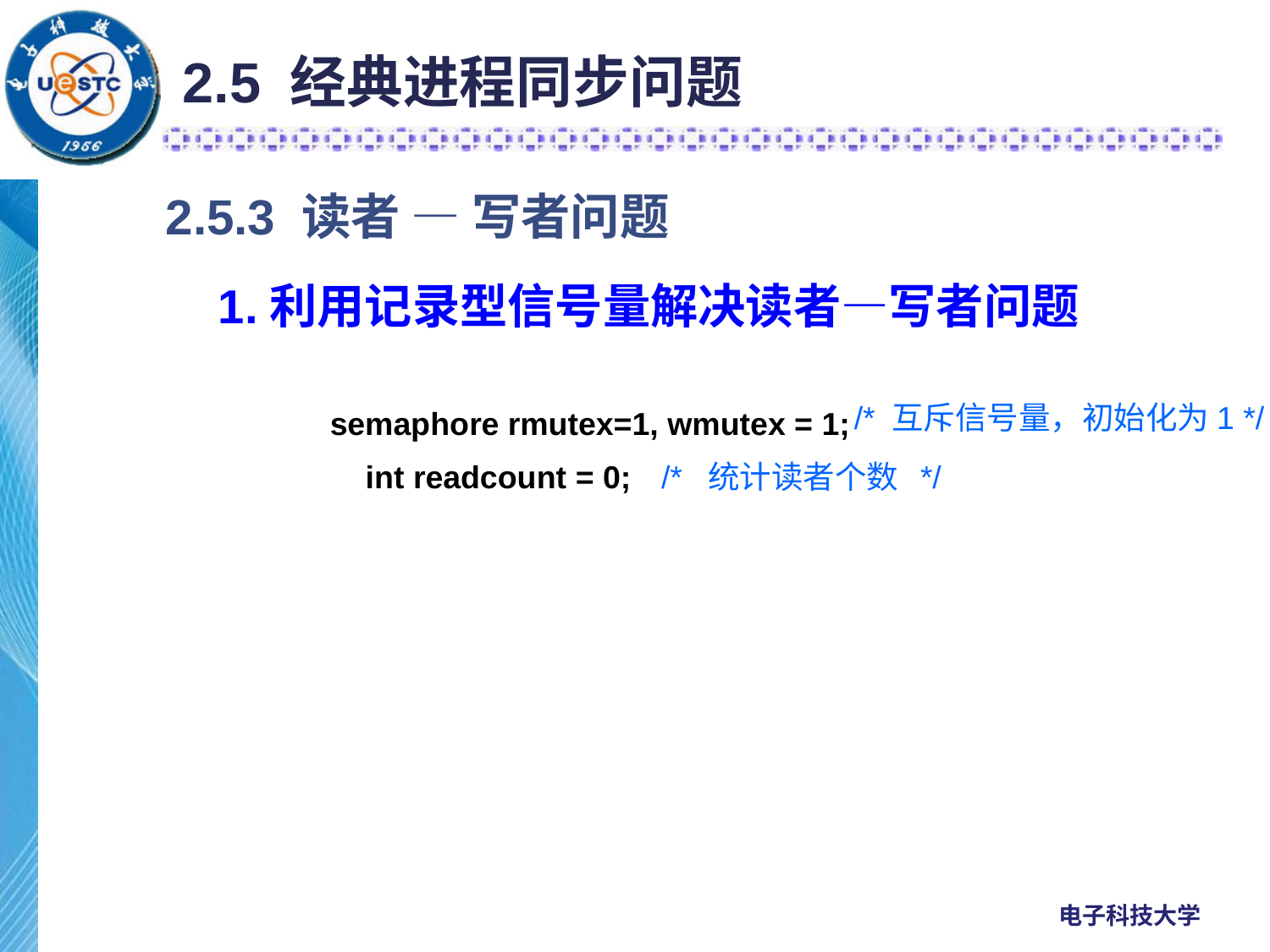

2.5 经典进程同步问题
2.5.3 读者 — 写者问题
1.利用记录型信号量解决读者—写者问题
semaphore rmutex=1, wmutex = 1;
    int readcount = 0;

/* 互斥信号量，初始化为1 */
/*  统计读者个数  */